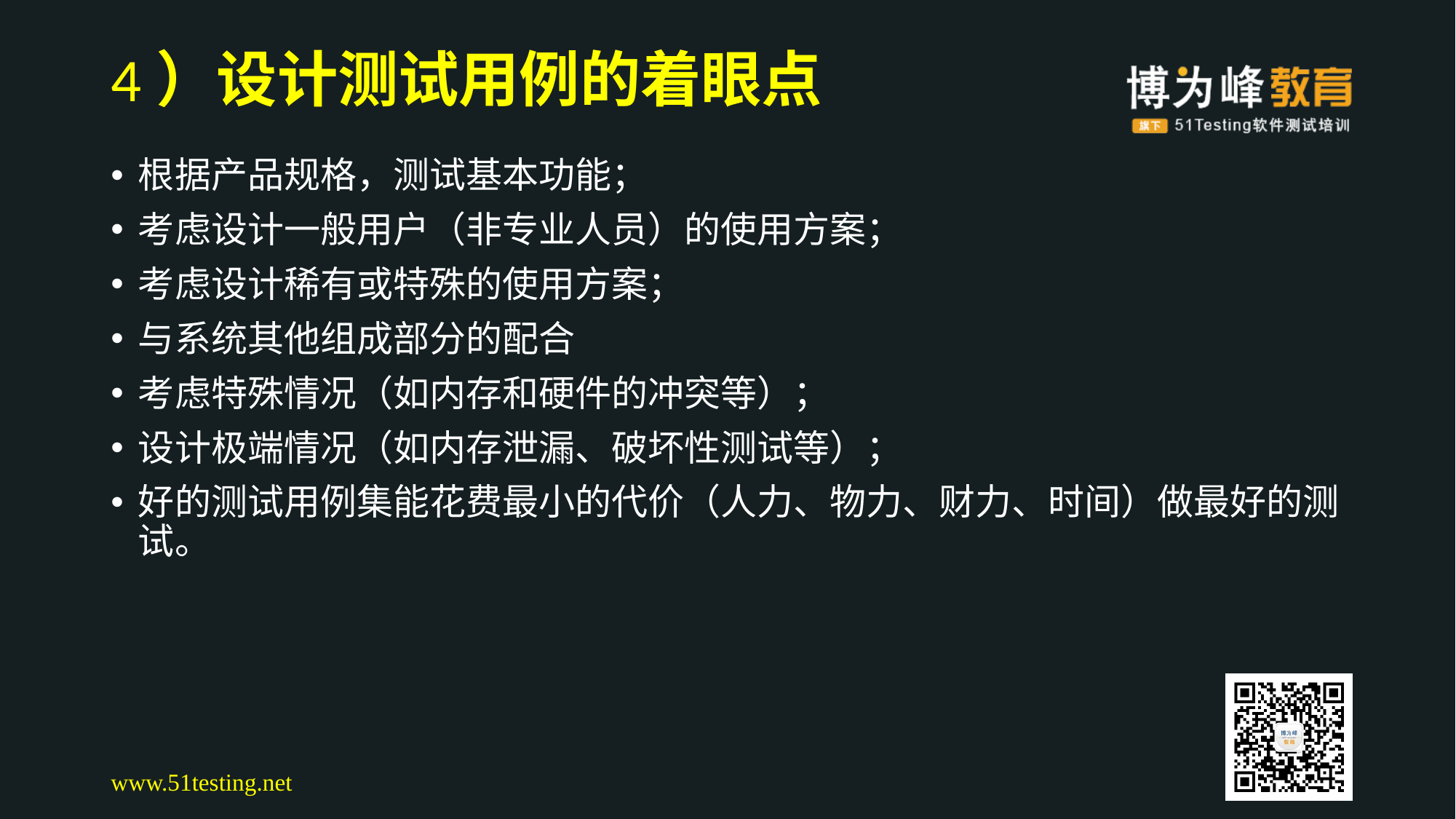

# 4）设计测试用例的着眼点
根据产品规格，测试基本功能；
考虑设计一般用户（非专业人员）的使用方案；
考虑设计稀有或特殊的使用方案；
与系统其他组成部分的配合
考虑特殊情况（如内存和硬件的冲突等）；
设计极端情况（如内存泄漏、破坏性测试等）；
好的测试用例集能花费最小的代价（人力、物力、财力、时间）做最好的测试。

www.51testing.net